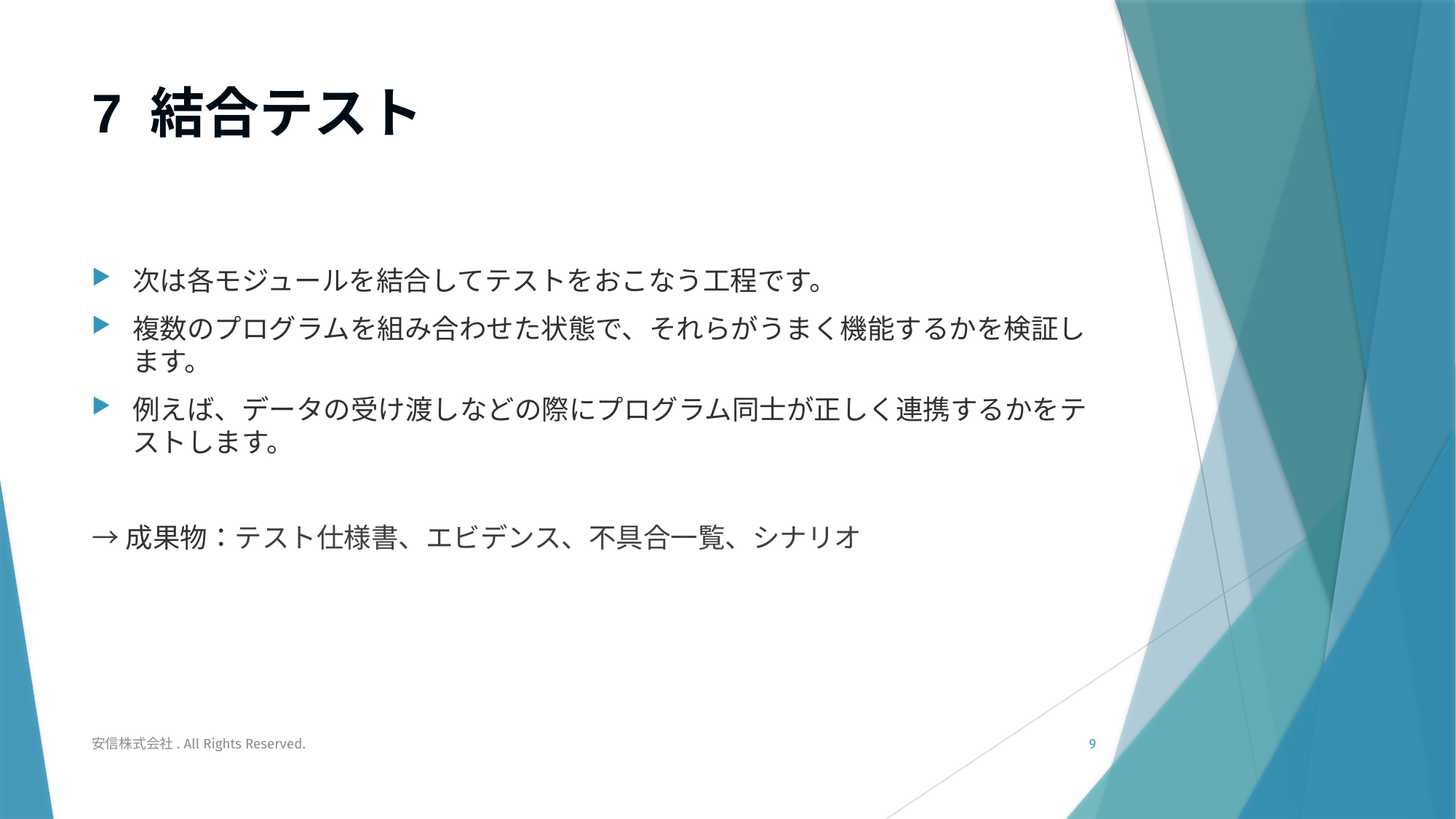

# 7 結合テスト
次は各モジュールを結合してテストをおこなう工程です。
複数のプログラムを組み合わせた状態で、それらがうまく機能するかを検証します。
例えば、データの受け渡しなどの際にプログラム同士が正しく連携するかをテストします。

→成果物：テスト仕様書、エビデンス、不具合一覧、シナリオ

安信株式会社. All Rights Reserved.
9